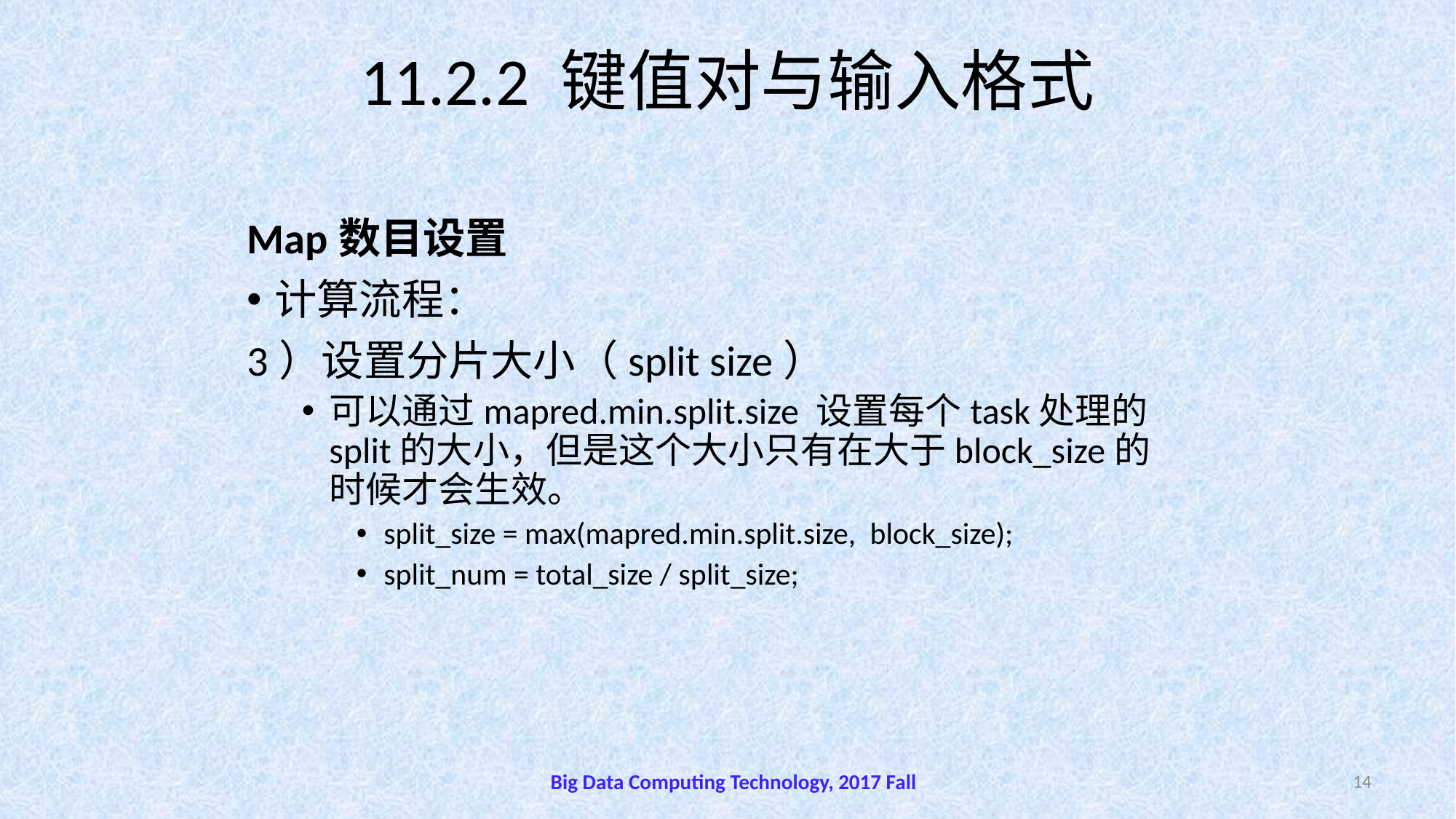

# 11.2.2 键值对与输入格式
Map数目设置
计算流程：
3）设置分片大小（split size）
可以通过mapred.min.split.size 设置每个task处理的split的大小，但是这个大小只有在大于block_size的时候才会生效。
split_size = max(mapred.min.split.size,  block_size);
split_num = total_size / split_size;
Big Data Computing Technology, 2017 Fall
14